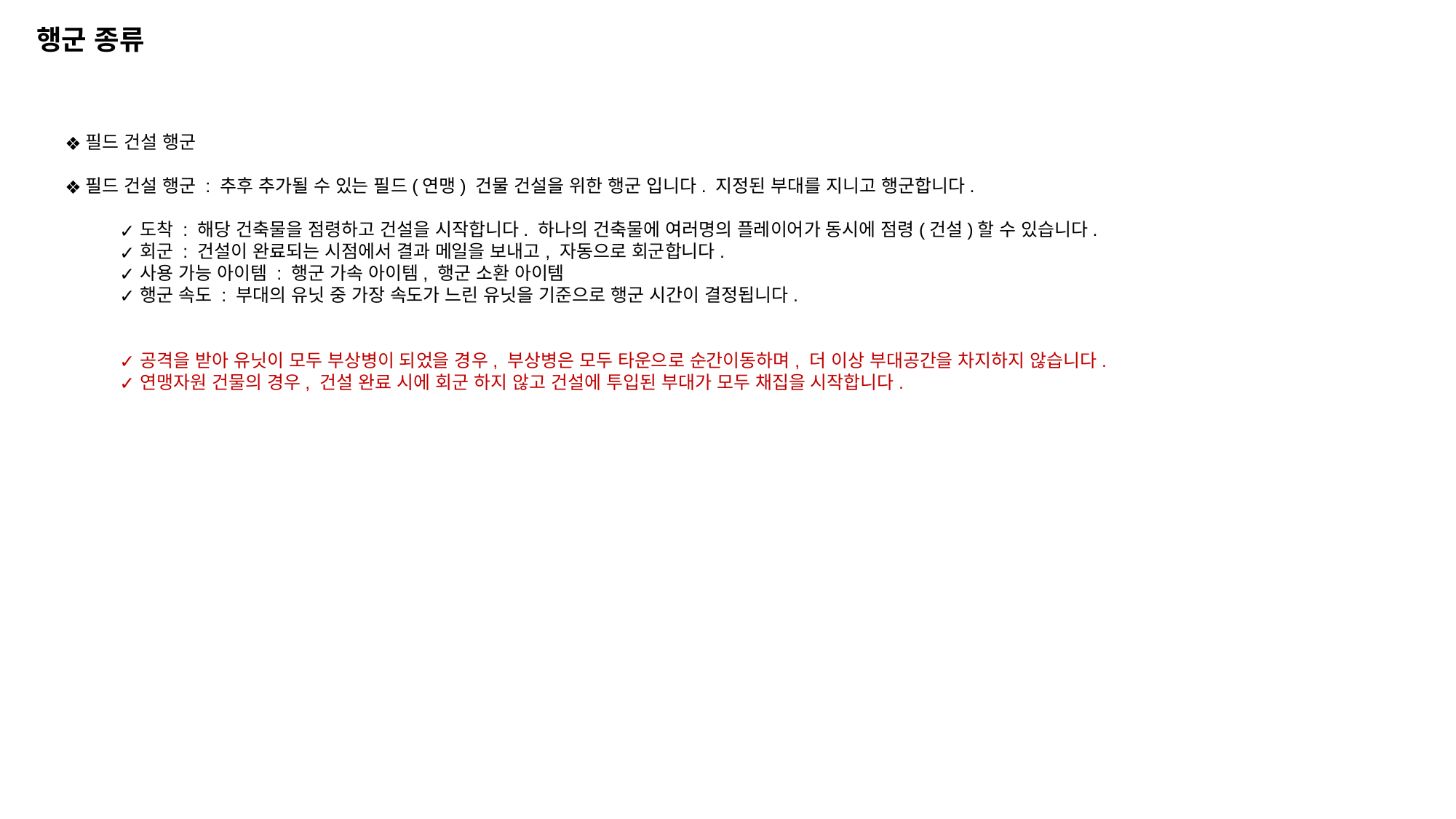

행군 종류
필드 건설 행군

필드 건설 행군 : 추후 추가될 수 있는 필드(연맹) 건물 건설을 위한 행군 입니다. 지정된 부대를 지니고 행군합니다.

도착 : 해당 건축물을 점령하고 건설을 시작합니다. 하나의 건축물에 여러명의 플레이어가 동시에 점령(건설)할 수 있습니다.
회군 : 건설이 완료되는 시점에서 결과 메일을 보내고, 자동으로 회군합니다.
사용 가능 아이템 : 행군 가속 아이템, 행군 소환 아이템
행군 속도 : 부대의 유닛 중 가장 속도가 느린 유닛을 기준으로 행군 시간이 결정됩니다.

공격을 받아 유닛이 모두 부상병이 되었을 경우, 부상병은 모두 타운으로 순간이동하며, 더 이상 부대공간을 차지하지 않습니다.
연맹자원 건물의 경우, 건설 완료 시에 회군 하지 않고 건설에 투입된 부대가 모두 채집을 시작합니다.